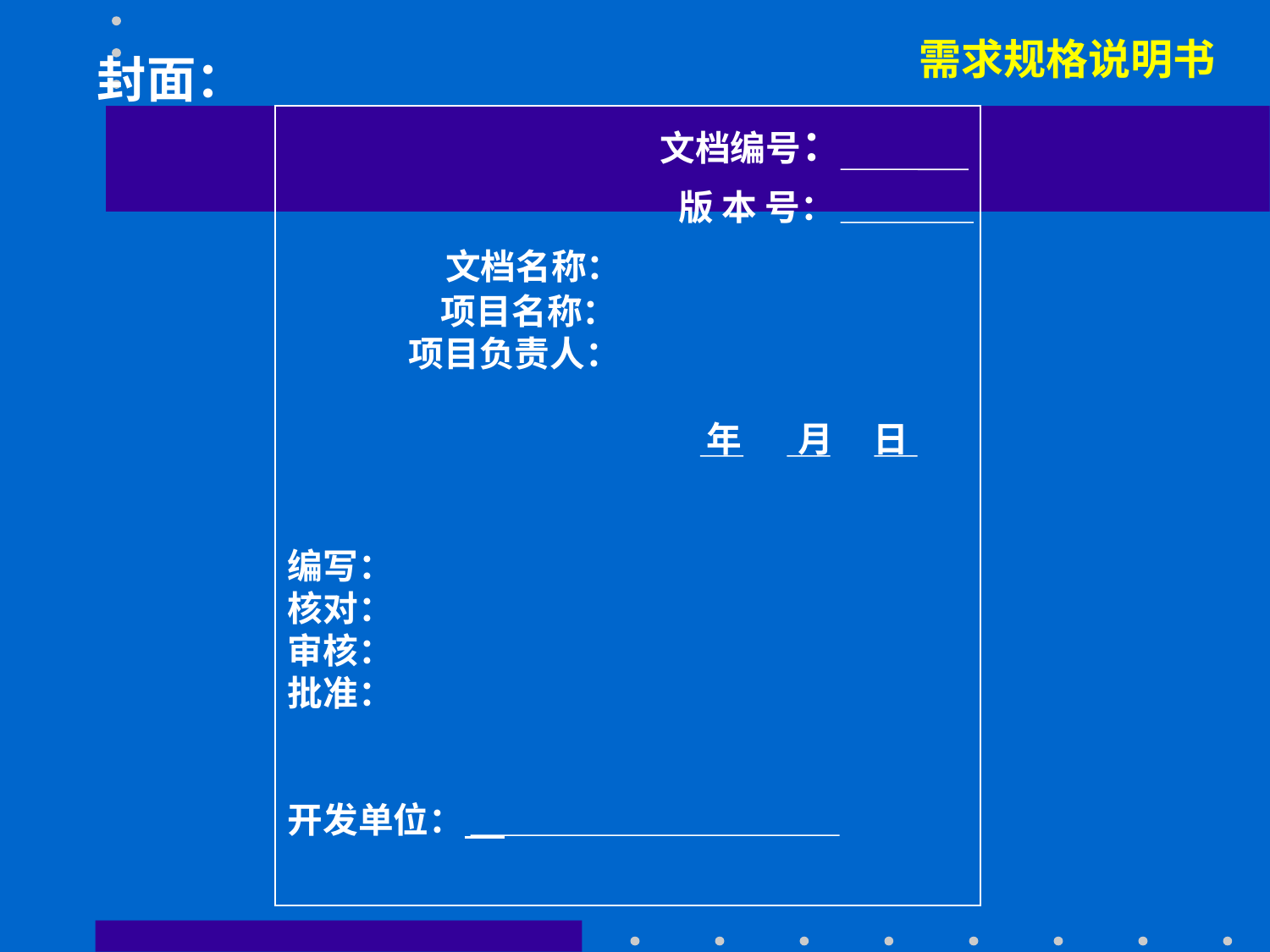

# 需求规格说明书
封面：
                     文档编号：
                      版 本 号：
             文档名称：
                  项目名称：
              项目负责人：

                                                   年       月     日

编写：
核对：
审核：
批准：

开发单位：

79